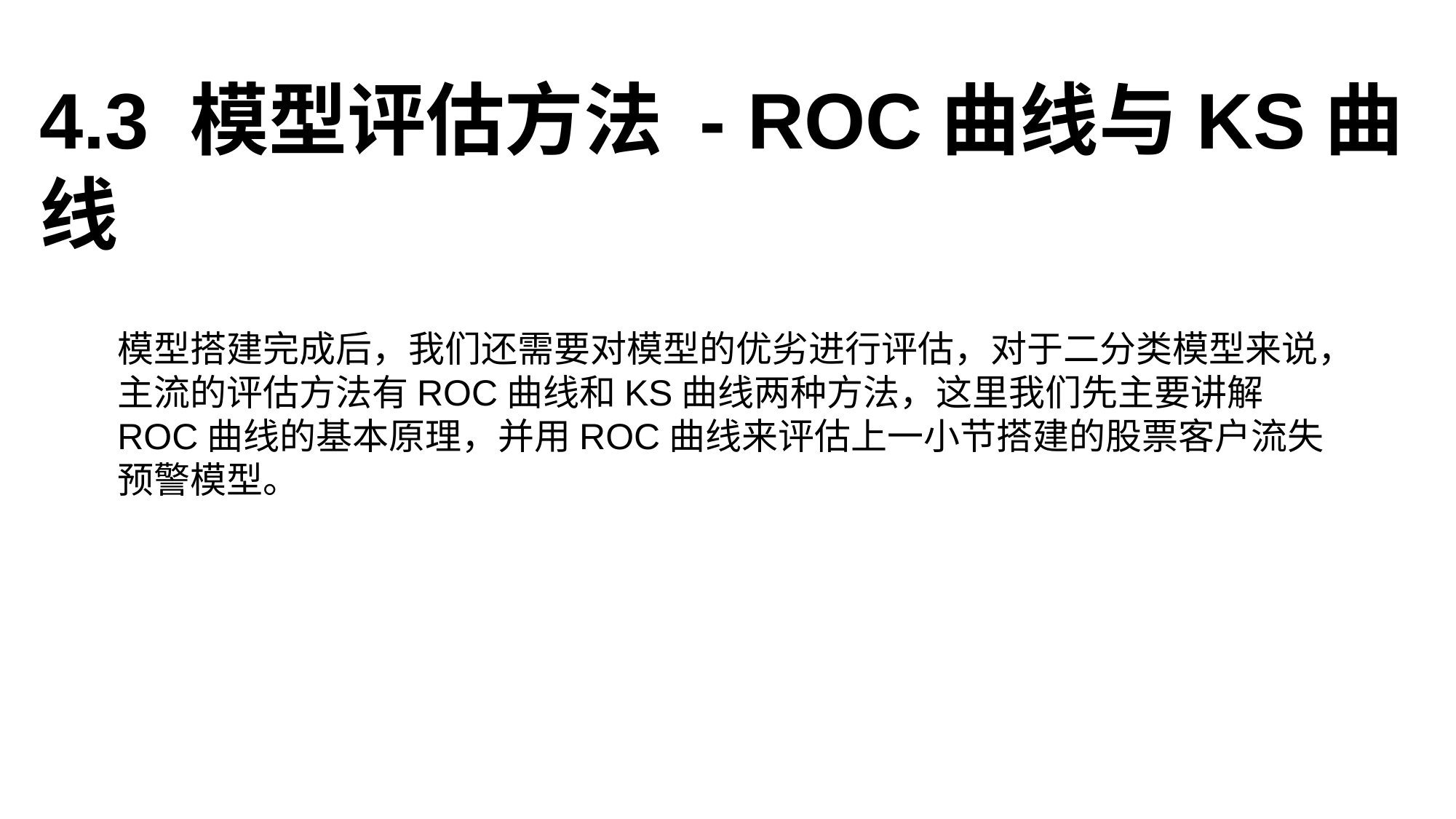

4.3 模型评估方法 - ROC曲线与KS曲线
模型搭建完成后，我们还需要对模型的优劣进行评估，对于二分类模型来说，主流的评估方法有ROC曲线和KS曲线两种方法，这里我们先主要讲解ROC曲线的基本原理，并用ROC曲线来评估上一小节搭建的股票客户流失预警模型。